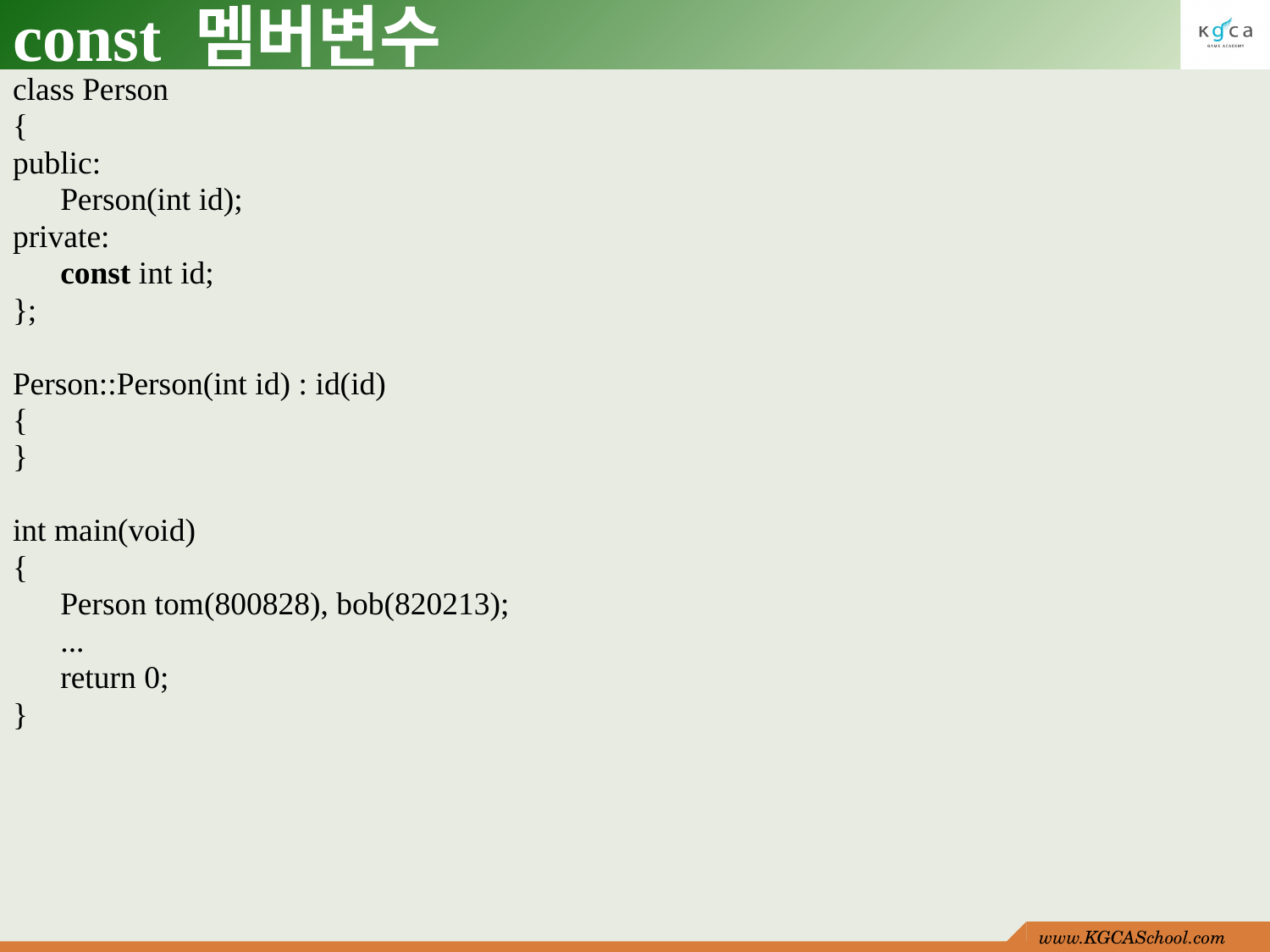

# const 멤버변수
class Person
{
public:
	Person(int id);
private:
	const int id;
};

Person::Person(int id) : id(id)
{
}

int main(void)
{
	Person tom(800828), bob(820213);
	...
	return 0;
}